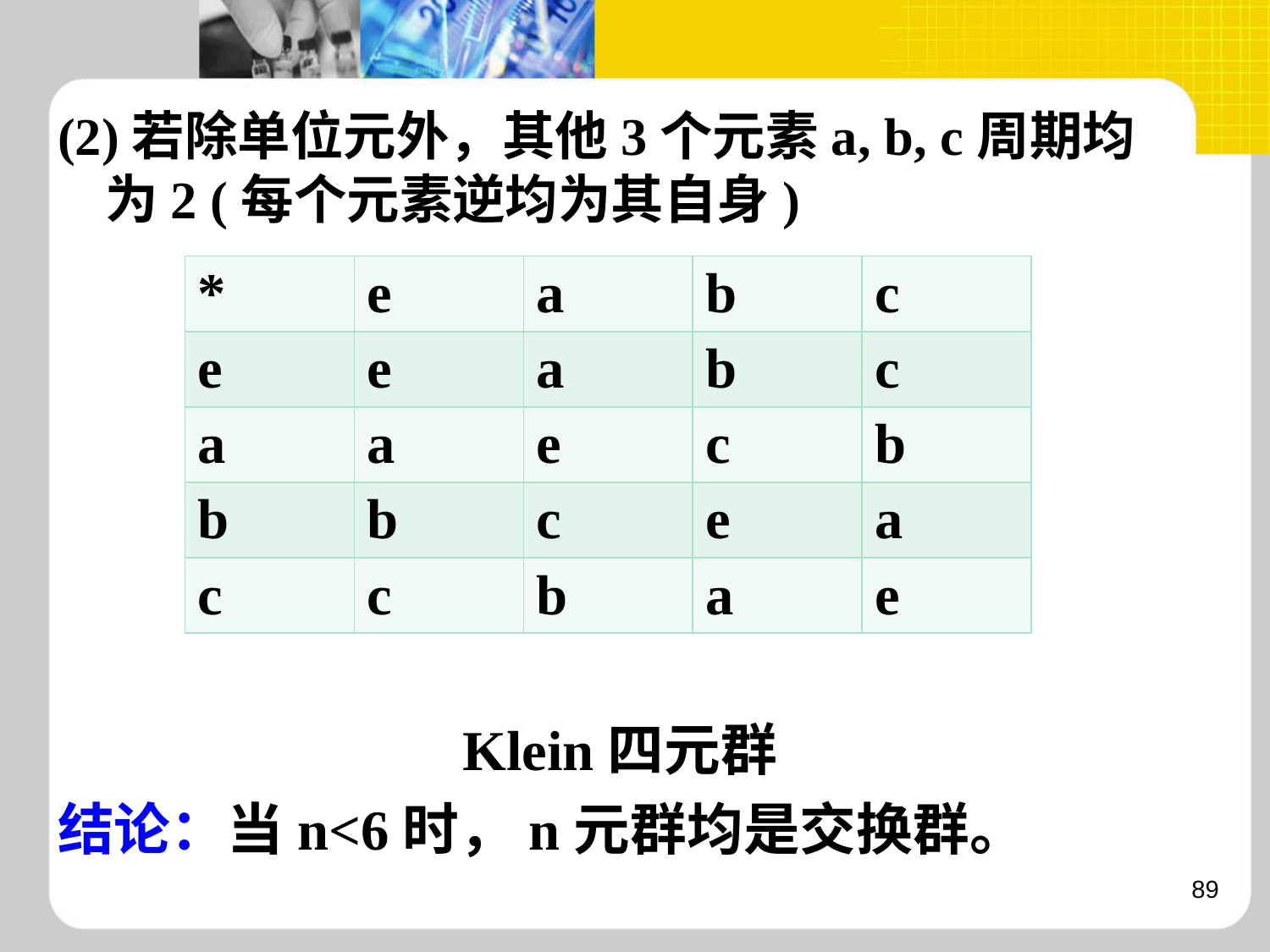

(2)若除单位元外，其他3个元素a, b, c周期均为2 (每个元素逆均为其自身)

Klein四元群
结论：当n<6时，n元群均是交换群。

| \* | e | a | b | c |
| --- | --- | --- | --- | --- |
| e | e | a | b | c |
| a | a | e | c | b |
| b | b | c | e | a |
| c | c | b | a | e |
89